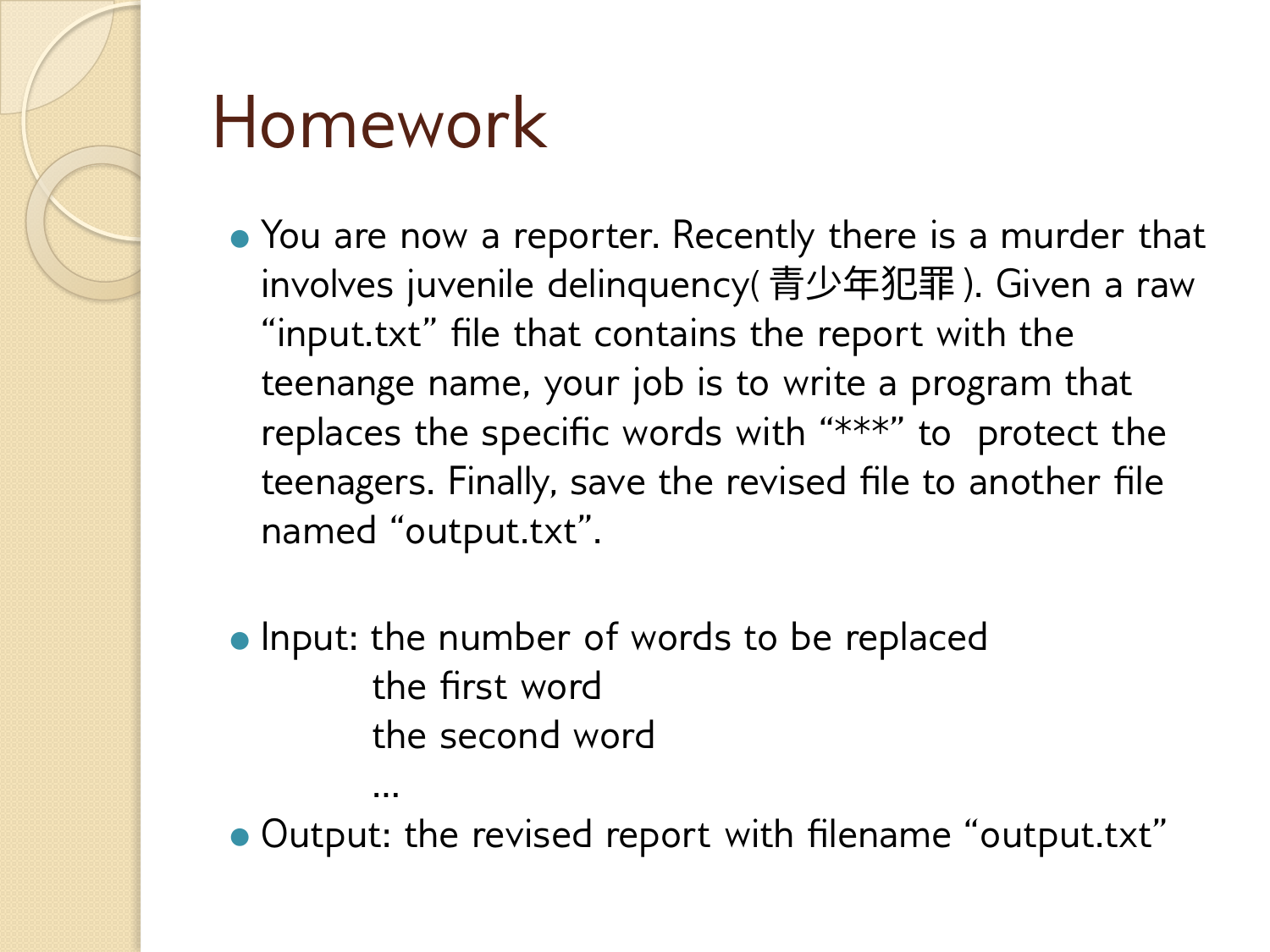

# Homework
You are now a reporter. Recently there is a murder that involves juvenile delinquency(青少年犯罪). Given a raw “input.txt” file that contains the report with the teenange name, your job is to write a program that replaces the specific words with “***” to  protect the teenagers. Finally, save the revised file to another file named “output.txt”.

Input: the number of words to be replaced
         the first word
         the second word
         …
Output: the revised report with filename “output.txt”